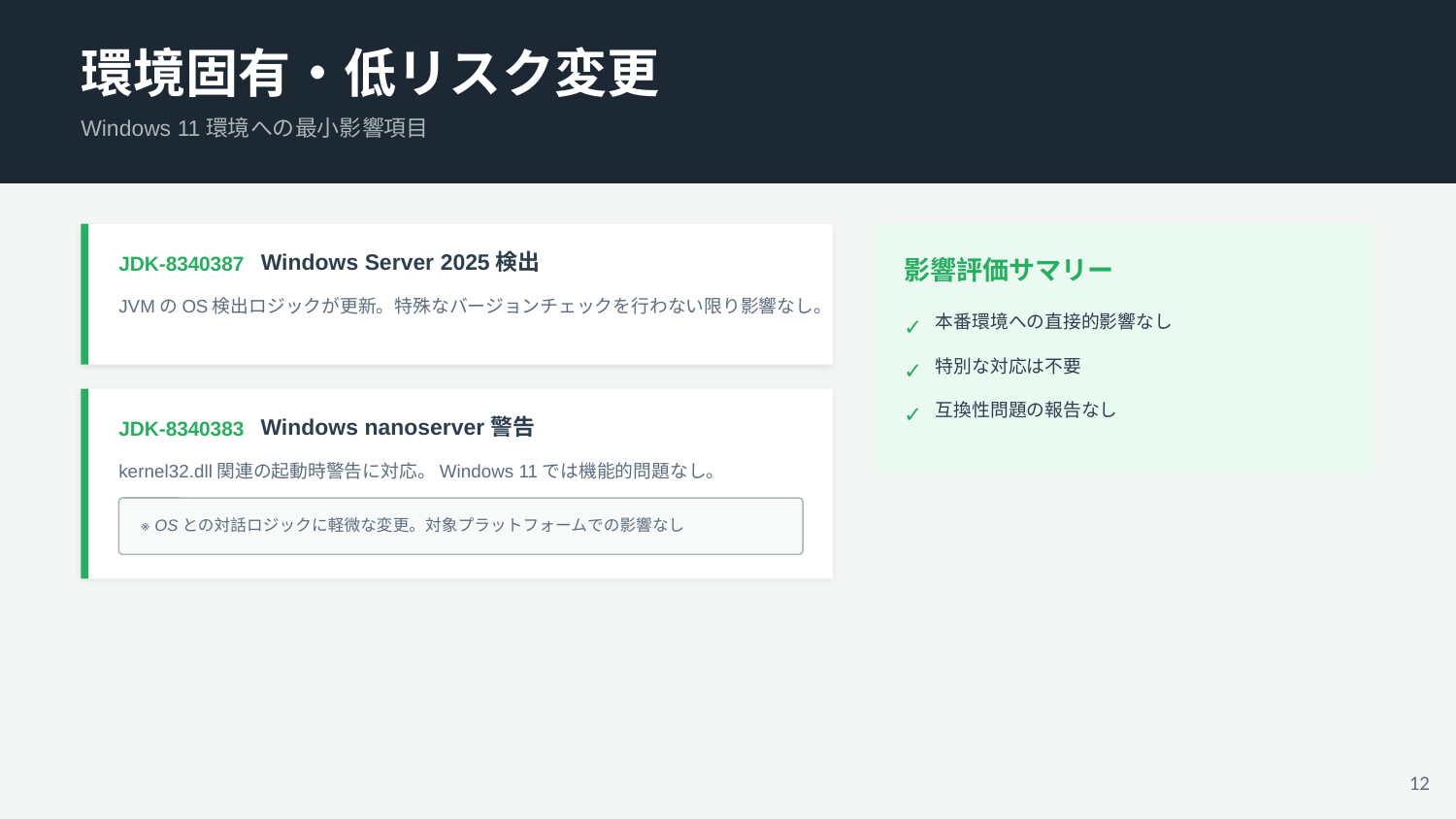

環境固有・低リスク変更
Windows 11環境への最小影響項目

Windows Server 2025検出
JDK-8340387
影響評価サマリー
JVMのOS検出ロジックが更新。特殊なバージョンチェックを行わない限り影響なし。
本番環境への直接的影響なし
✓
特別な対応は不要
✓

互換性問題の報告なし
✓
Windows nanoserver警告
JDK-8340383
kernel32.dll関連の起動時警告に対応。Windows 11では機能的問題なし。

※ OSとの対話ロジックに軽微な変更。対象プラットフォームでの影響なし
12